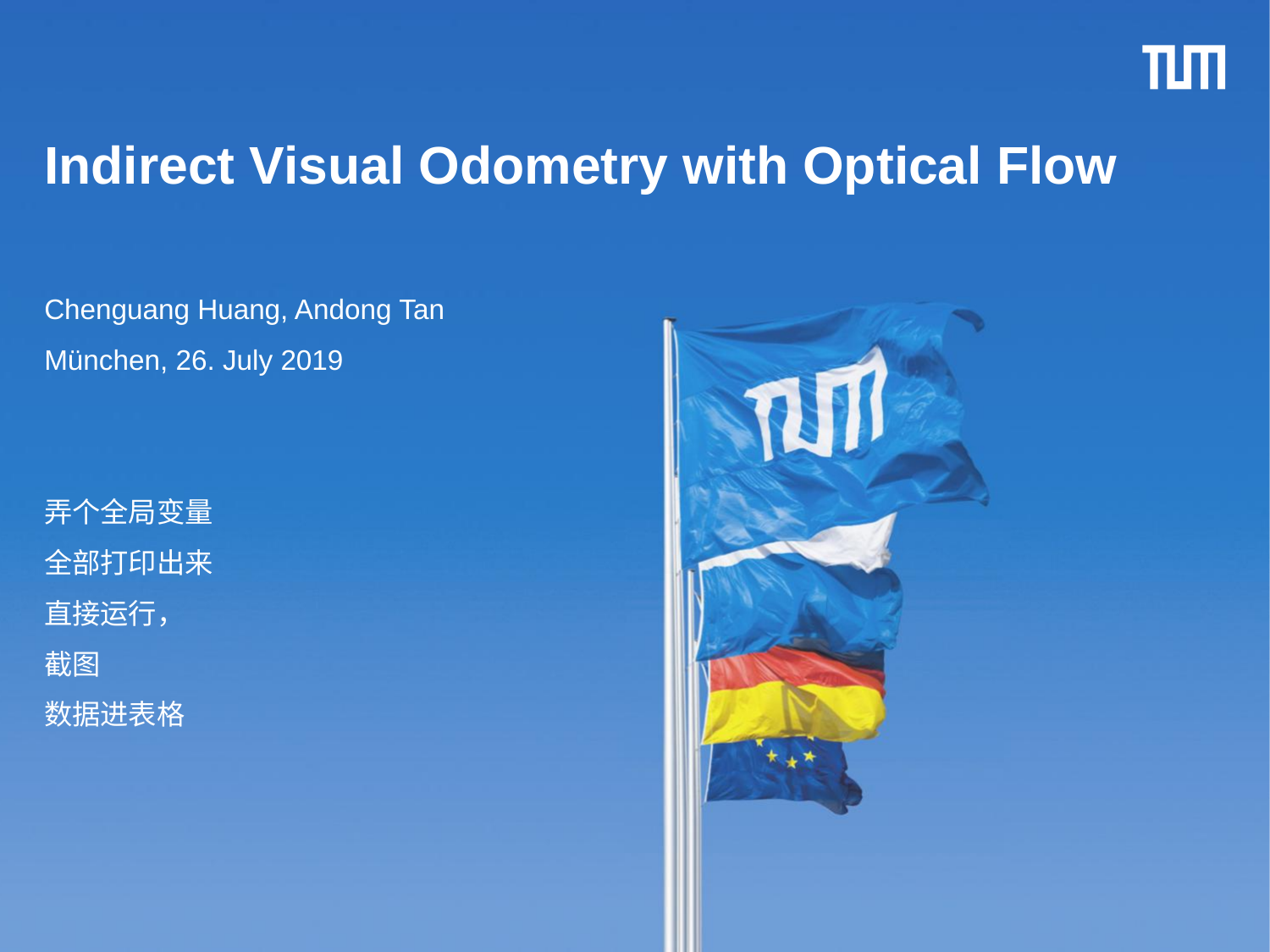

# Indirect Visual Odometry with Optical Flow
Chenguang Huang, Andong Tan
München, 26. July 2019

弄个全局变量
全部打印出来
直接运行，
截图
数据进表格